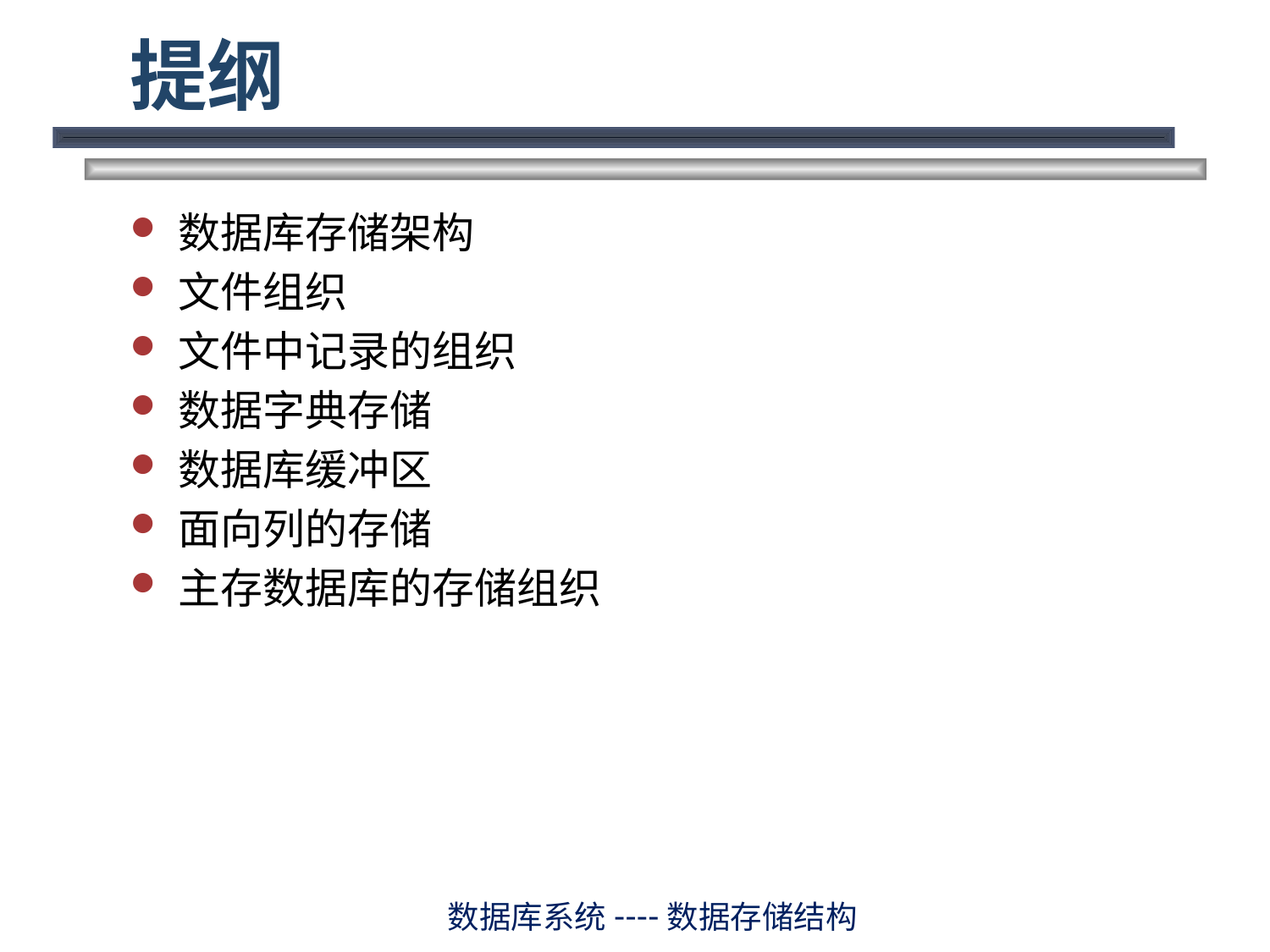

# 提纲
数据库存储架构
文件组织
文件中记录的组织
数据字典存储
数据库缓冲区
面向列的存储
主存数据库的存储组织
数据库系统----数据存储结构